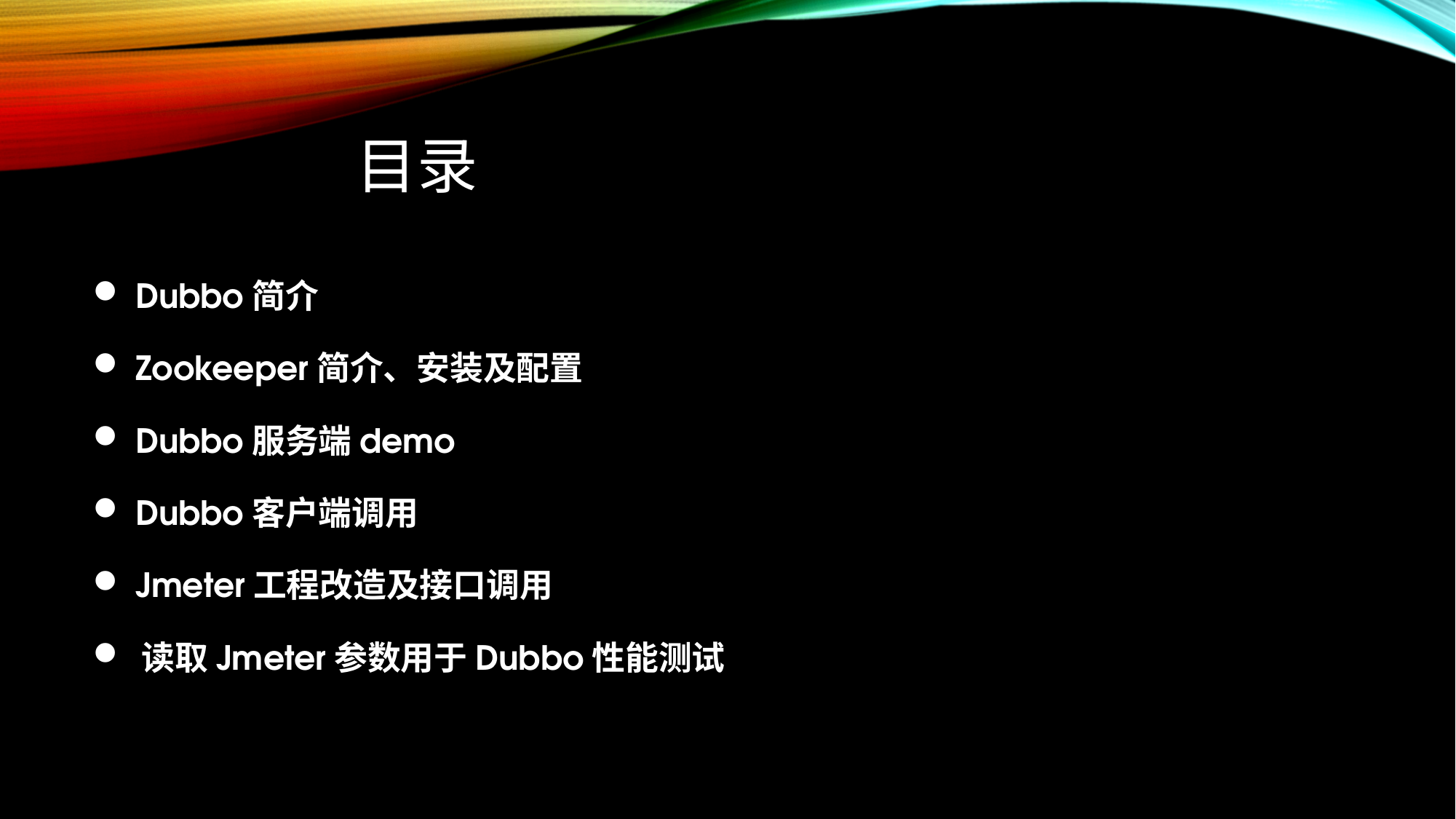

# 目录
 Dubbo简介
 Zookeeper简介、安装及配置
 Dubbo服务端demo
 Dubbo客户端调用
 Jmeter工程改造及接口调用
 读取Jmeter参数用于Dubbo性能测试